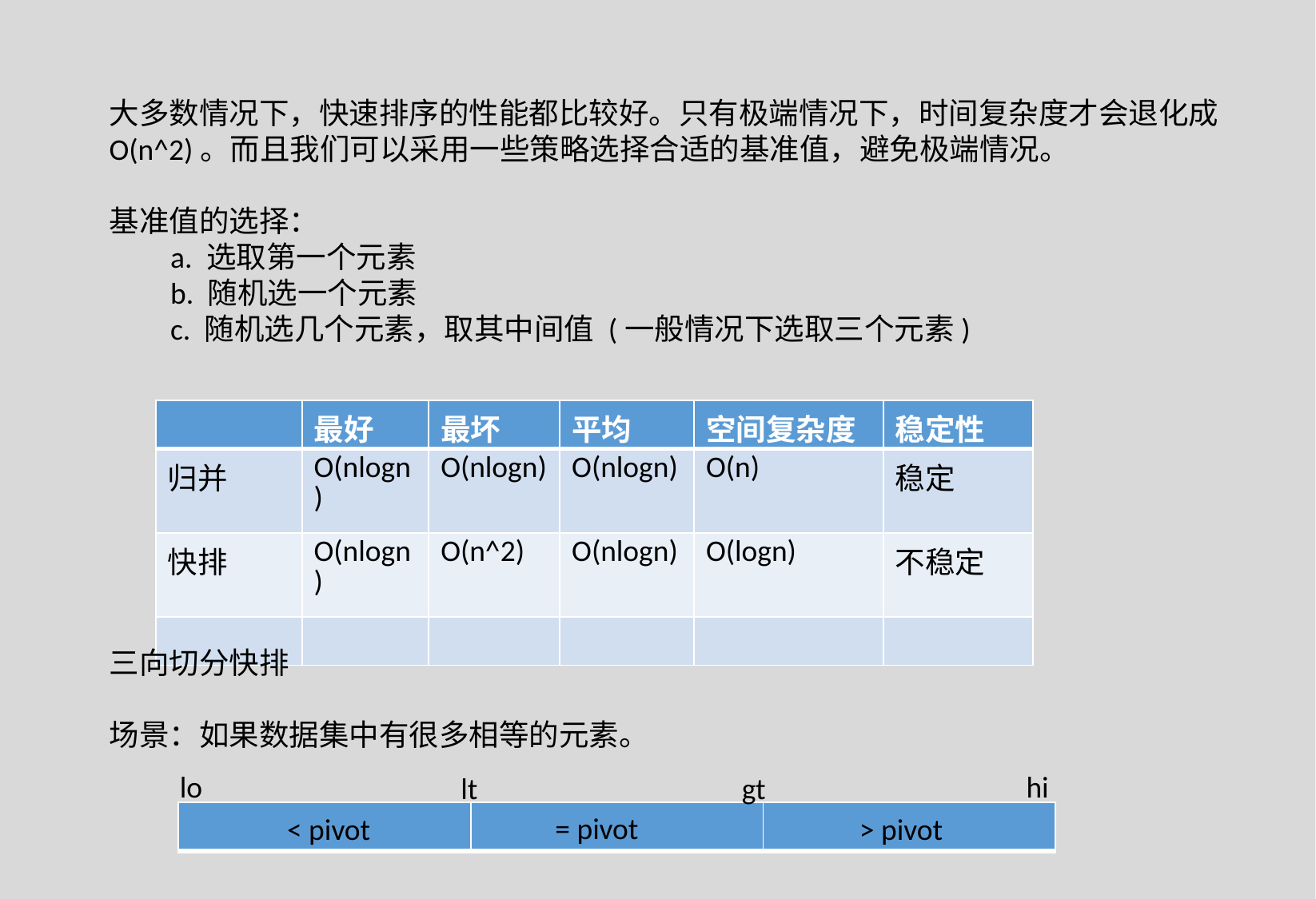

大多数情况下，快速排序的性能都比较好。只有极端情况下，时间复杂度才会退化成
O(n^2)。而且我们可以采用一些策略选择合适的基准值，避免极端情况。

基准值的选择：
         a. 选取第一个元素
         b. 随机选一个元素
         c. 随机选几个元素，取其中间值 (一般情况下选取三个元素)
|  | 最好 | 最坏 | 平均 | 空间复杂度 | 稳定性 |
| --- | --- | --- | --- | --- | --- |
| 归并 | O(nlogn) | O(nlogn) | O(nlogn) | O(n) | 稳定 |
| 快排 | O(nlogn) | O(n^2) | O(nlogn) | O(logn) | 不稳定 |
|  |  |  |  |  |  |
三向切分快排

场景：如果数据集中有很多相等的元素。
lo
hi
 lt                                       gt
|  |  |  |
| --- | --- | --- |
= pivot
< pivot
> pivot